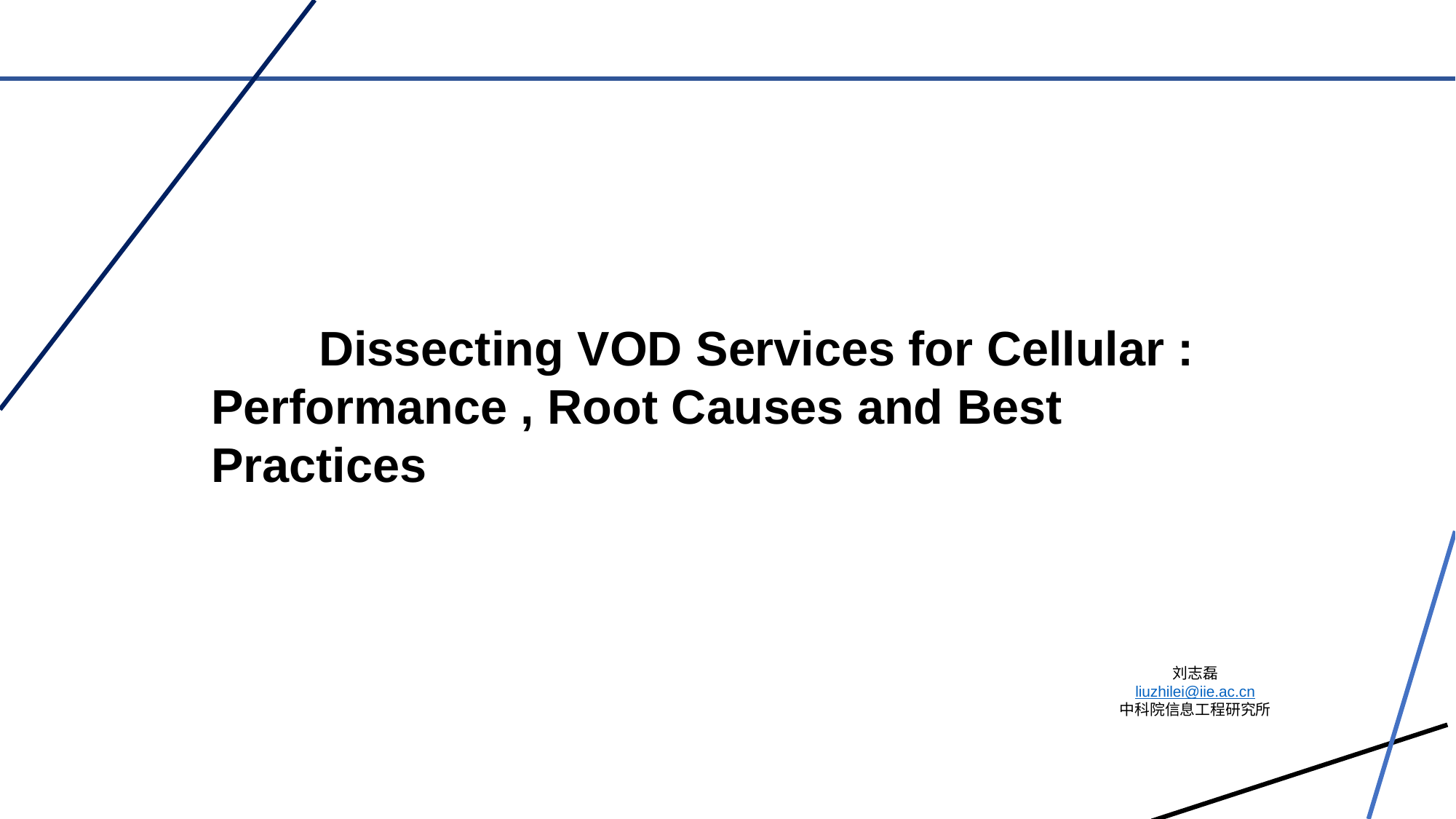

Dissecting VOD Services for Cellular : Performance , Root Causes and Best Practices
刘志磊
liuzhilei@iie.ac.cn
中科院信息工程研究所